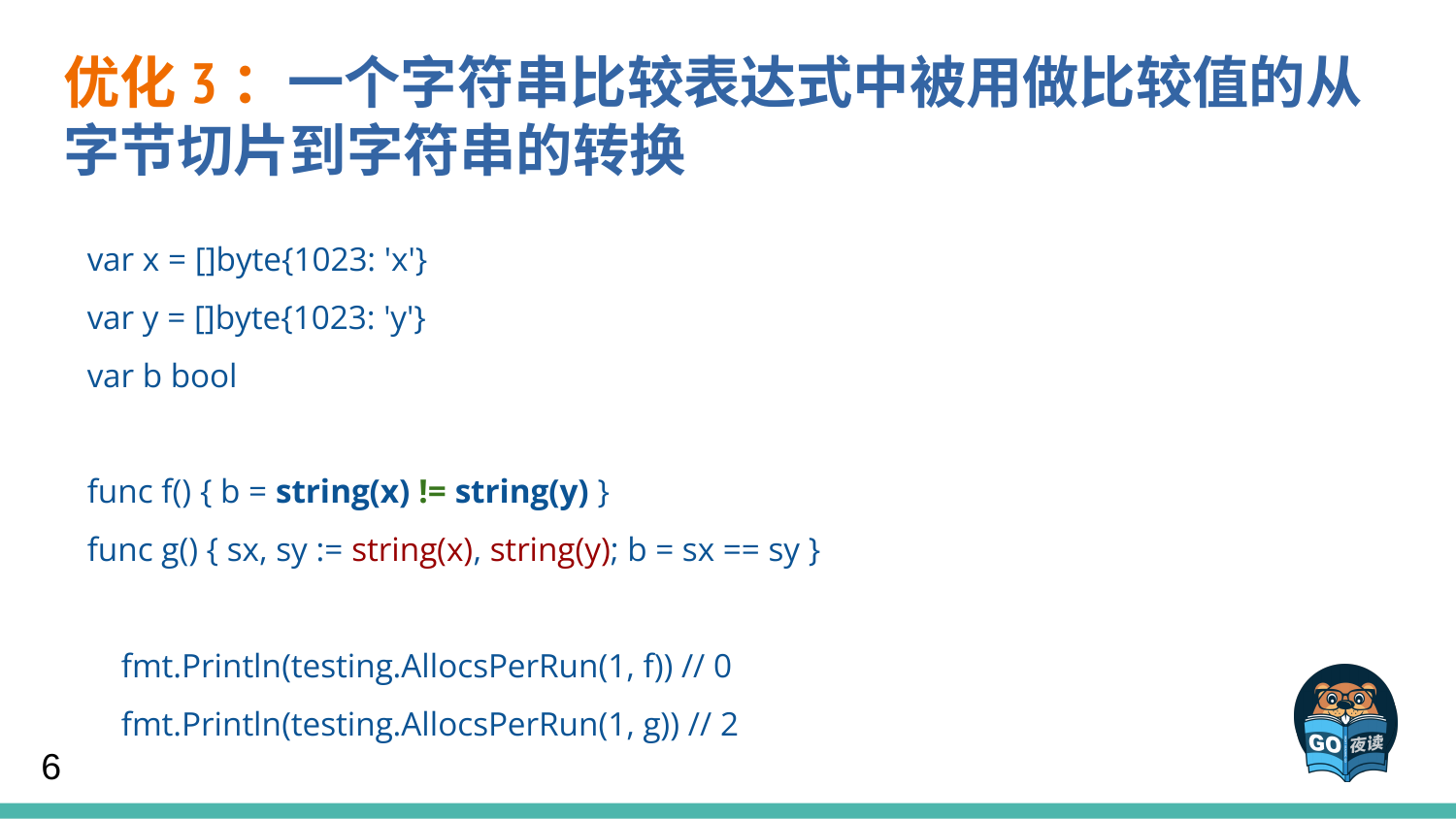

优化3：一个字符串比较表达式中被用做比较值的从字节切片到字符串的转换
var x = []byte{1023: 'x'}
var y = []byte{1023: 'y'}
var b bool

func f() { b = string(x) != string(y) }
func g() { sx, sy := string(x), string(y); b = sx == sy }

    fmt.Println(testing.AllocsPerRun(1, f)) // 0
    fmt.Println(testing.AllocsPerRun(1, g)) // 2
6